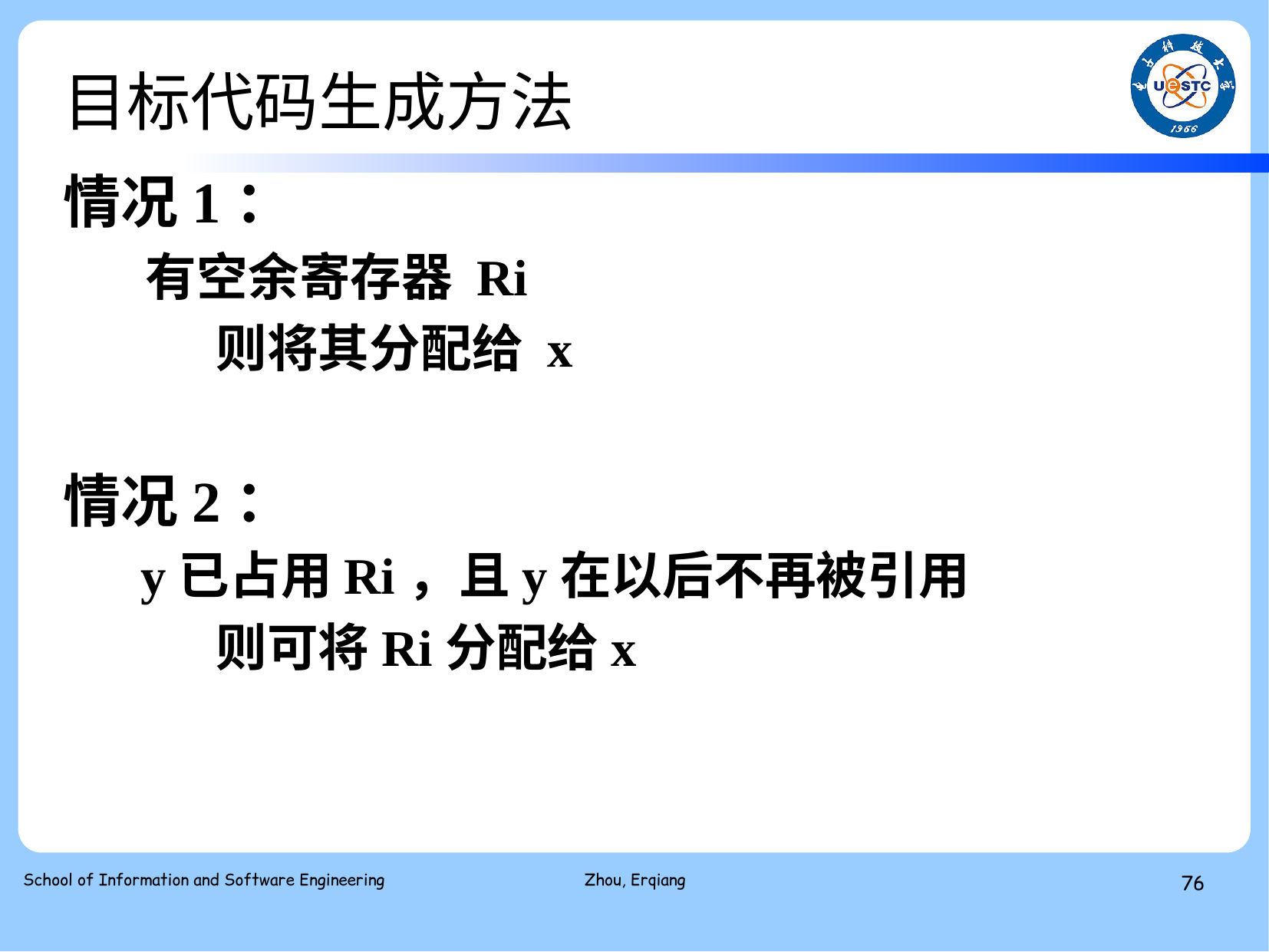

目标代码生成方法
# 情况1：
      有空余寄存器 Ri
            则将其分配给 x

情况2：
      y已占用Ri，且y在以后不再被引用
            则可将Ri分配给x
 School of Information and Software Engineering
Zhou, Erqiang
76